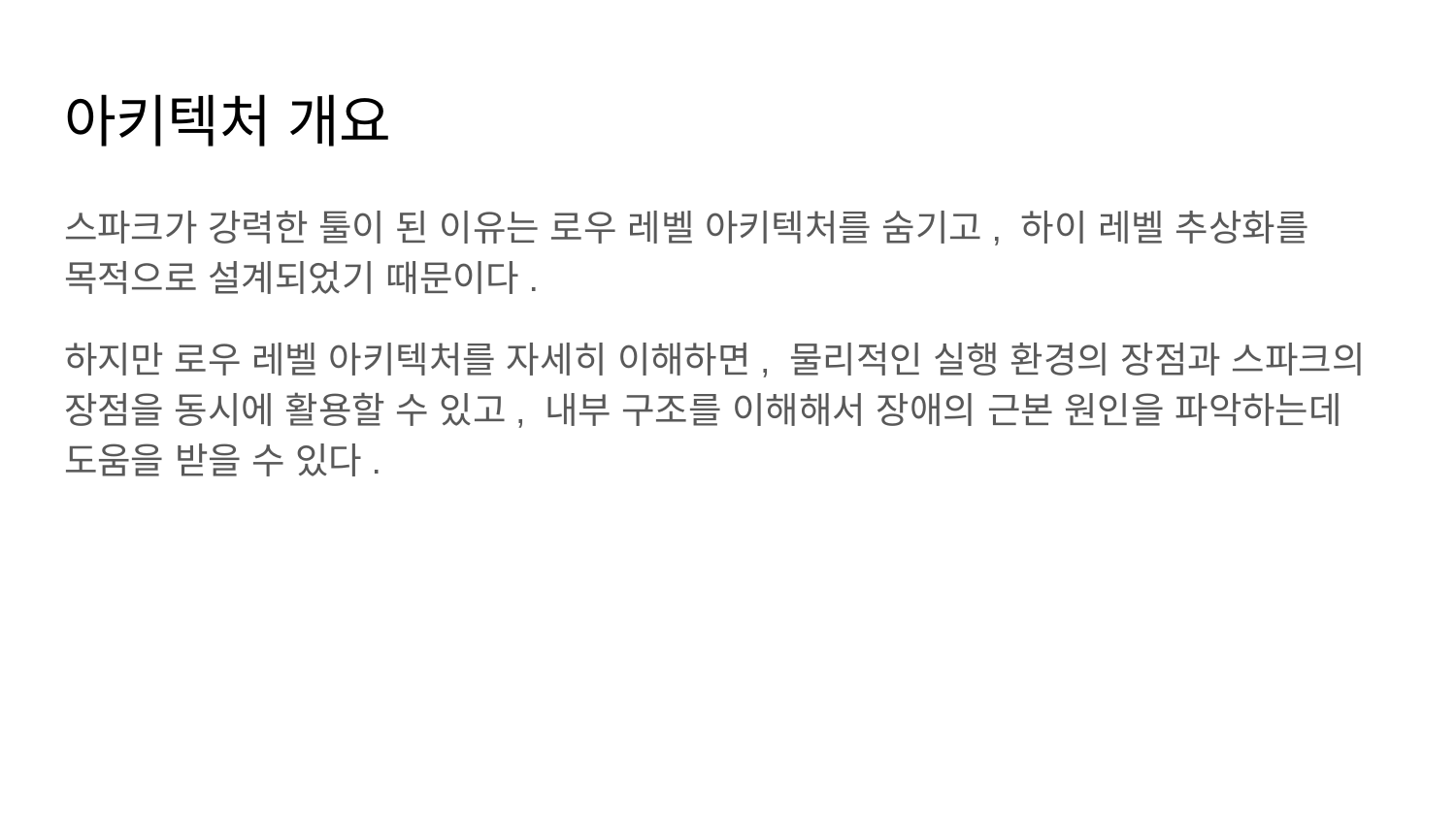

# 아키텍처 개요
스파크가 강력한 툴이 된 이유는 로우 레벨 아키텍처를 숨기고, 하이 레벨 추상화를 목적으로 설계되었기 때문이다.
하지만 로우 레벨 아키텍처를 자세히 이해하면, 물리적인 실행 환경의 장점과 스파크의 장점을 동시에 활용할 수 있고, 내부 구조를 이해해서 장애의 근본 원인을 파악하는데 도움을 받을 수 있다.